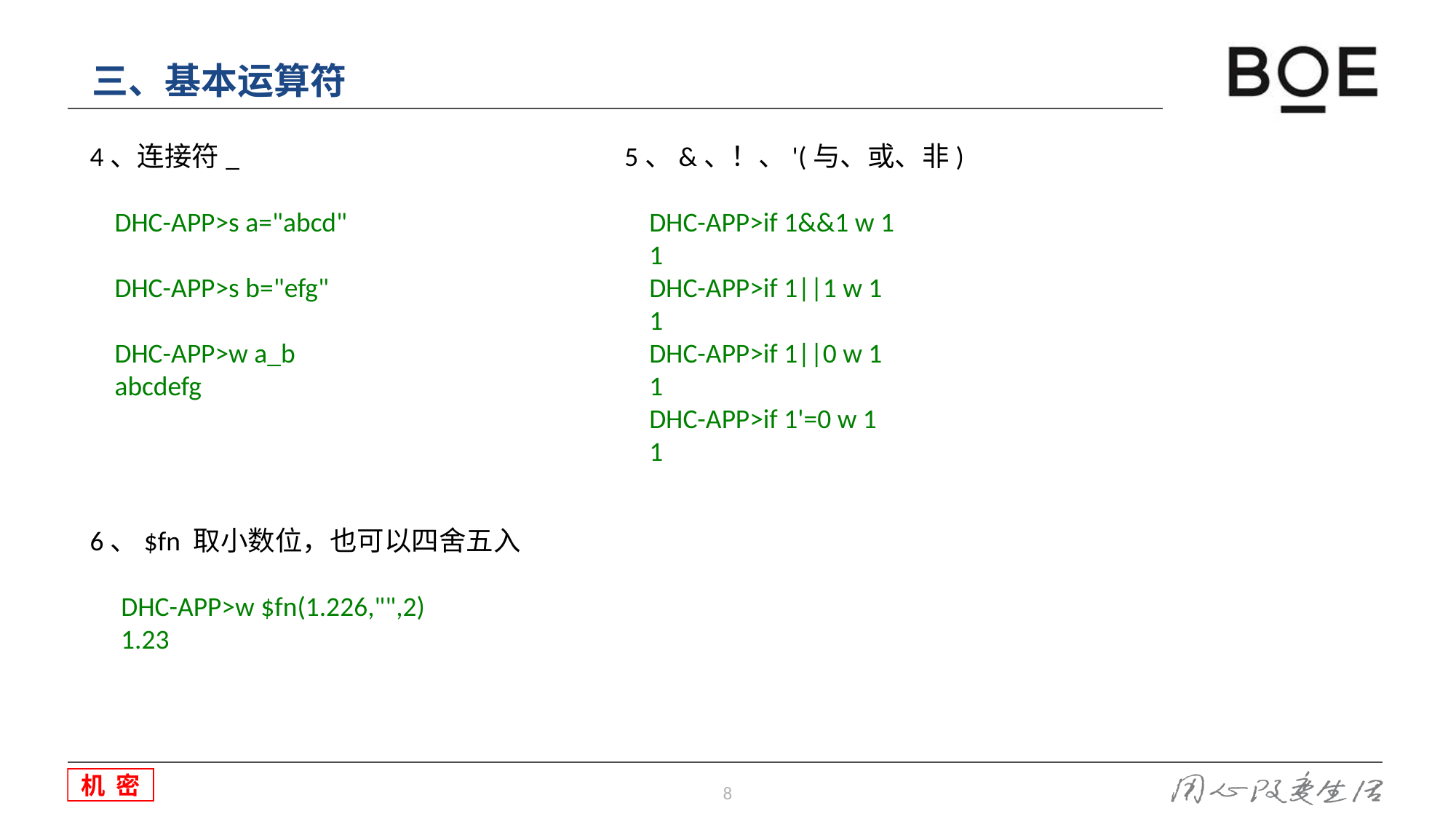

三、基本运算符
4、连接符_
    DHC-APP>s a="abcd"
     
    DHC-APP>s b="efg"
     
    DHC-APP>w a_b
    abcdefg
5、&、！、'(与、或、非)
    DHC-APP>if 1&&1 w 1
    1
    DHC-APP>if 1||1 w 1
    1
    DHC-APP>if 1||0 w 1
    1
    DHC-APP>if 1'=0 w 1
    1
6、$fn 取小数位，也可以四舍五入
    DHC-APP>w $fn(1.226,"",2)
     1.23
8